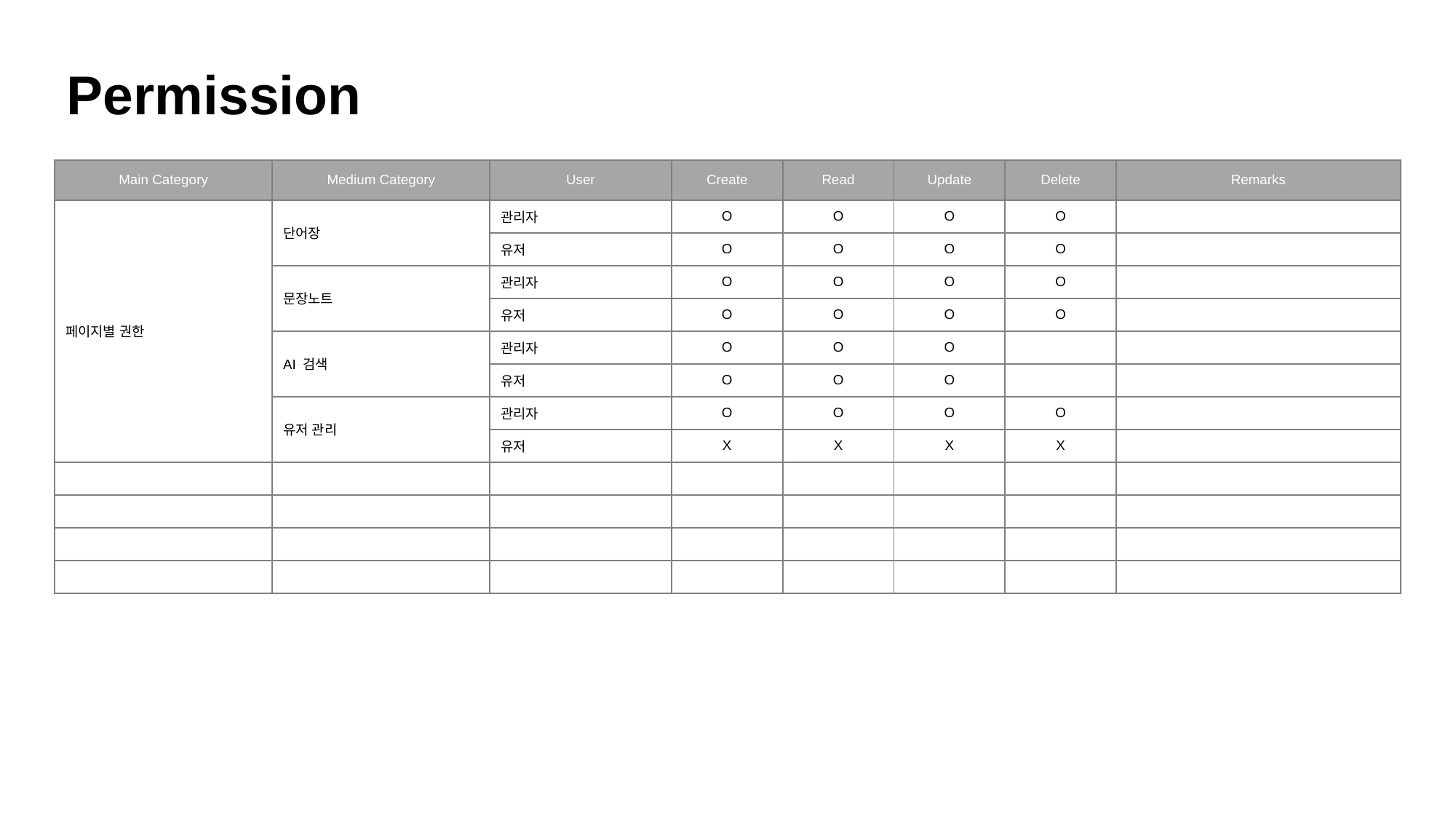

Permission
| Main Category | Medium Category | User | Create | Read | Update | Delete | Remarks |
| --- | --- | --- | --- | --- | --- | --- | --- |
| 페이지별 권한 | 단어장 | 관리자 | O | O | O | O |  |
|  |  | 유저 | O | O | O | O |  |
|  | 문장노트 | 관리자 | O | O | O | O |  |
|  |  | 유저 | O | O | O | O |  |
|  | AI 검색 | 관리자 | O | O | O |  |  |
|  |  | 유저 | O | O | O |  |  |
|  | 유저 관리 | 관리자 | O | O | O | O |  |
|  |  | 유저 | X | X | X | X |  |
|  |  |  |  |  |  |  |  |
|  |  |  |  |  |  |  |  |
|  |  |  |  |  |  |  |  |
|  |  |  |  |  |  |  |  |